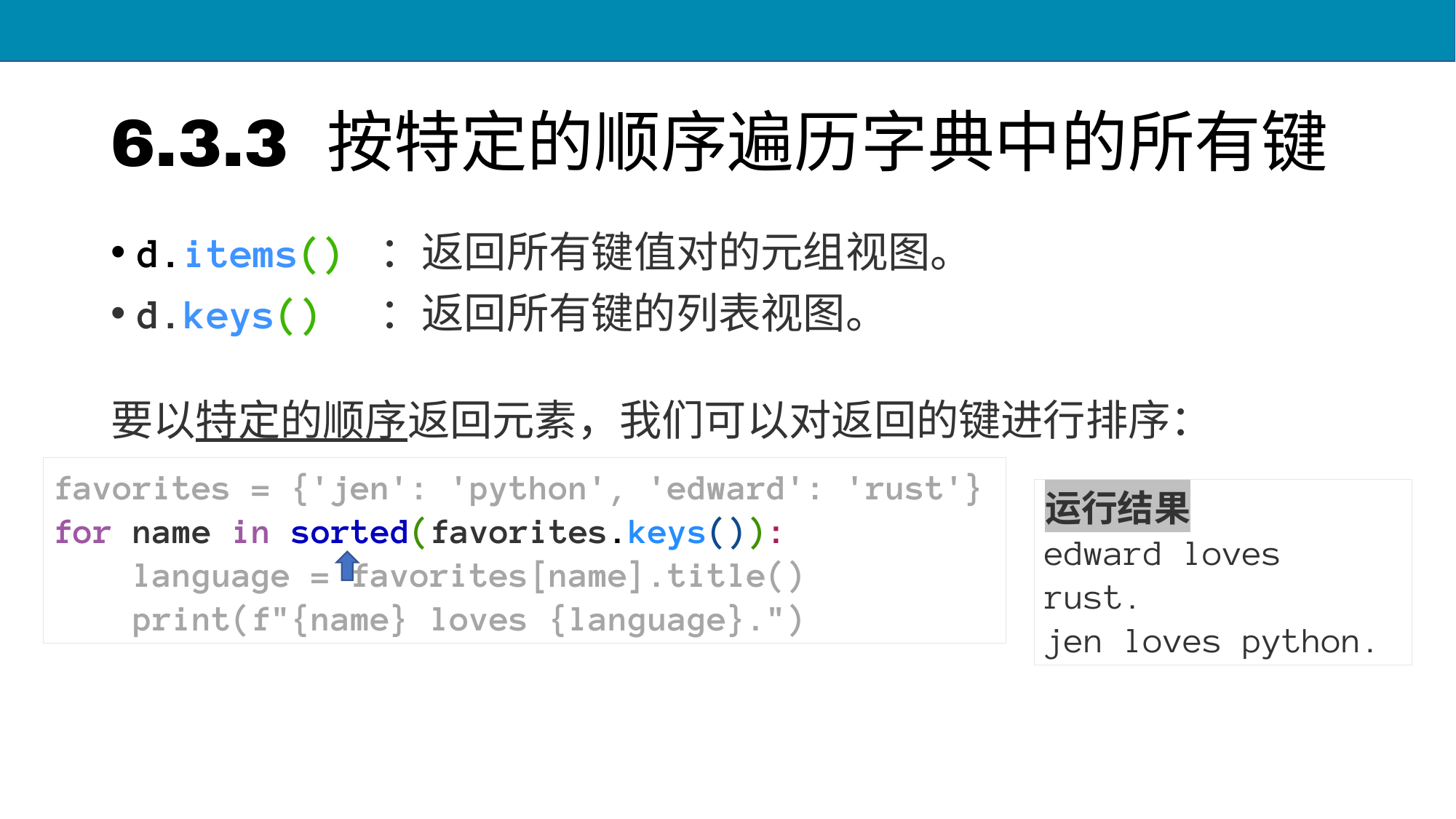

# 6.3.3 按特定的顺序遍历字典中的所有键
d.items() ：返回所有键值对的元组视图。
d.keys()  ：返回所有键的列表视图。

要以特定的顺序返回元素，我们可以对返回的键进行排序：
favorites = {'jen': 'python', 'edward': 'rust'}
for name in sorted(favorites.keys()):
    language = favorites[name].title()
    print(f"{name} loves {language}.")
运行结果
edward loves rust.
jen loves python.